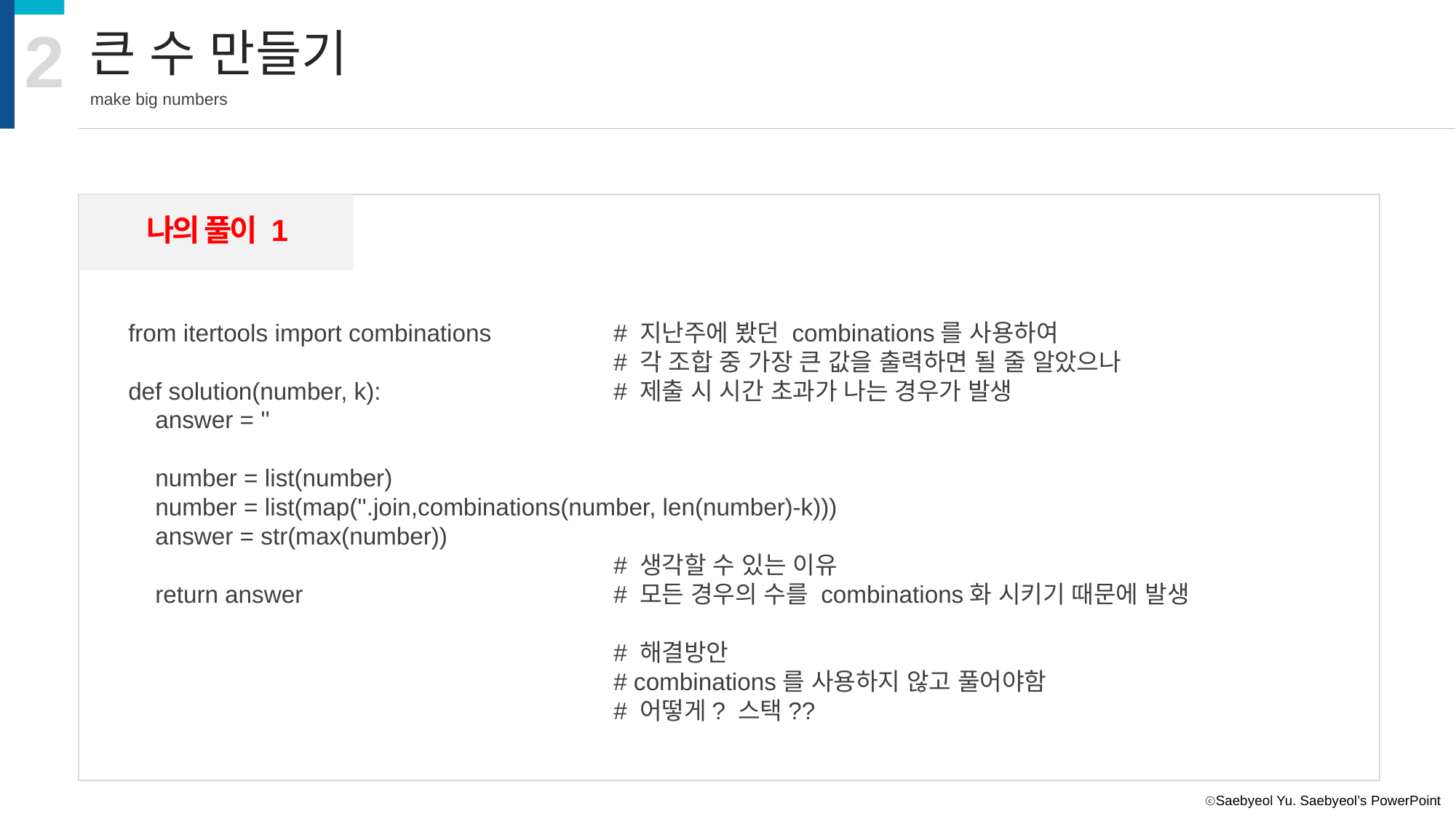

2
큰 수 만들기
make big numbers

나의 풀이 1
from itertools import combinations

def solution(number, k):
    answer = ''

    number = list(number)
    number = list(map(''.join,combinations(number, len(number)-k)))
    answer = str(max(number))

    return answer
# 지난주에 봤던 combinations를 사용하여
# 각 조합 중 가장 큰 값을 출력하면 될 줄 알았으나
# 제출 시 시간 초과가 나는 경우가 발생

# 생각할 수 있는 이유
# 모든 경우의 수를 combinations화 시키기 때문에 발생

# 해결방안
# combinations를 사용하지 않고 풀어야함
# 어떻게? 스택??